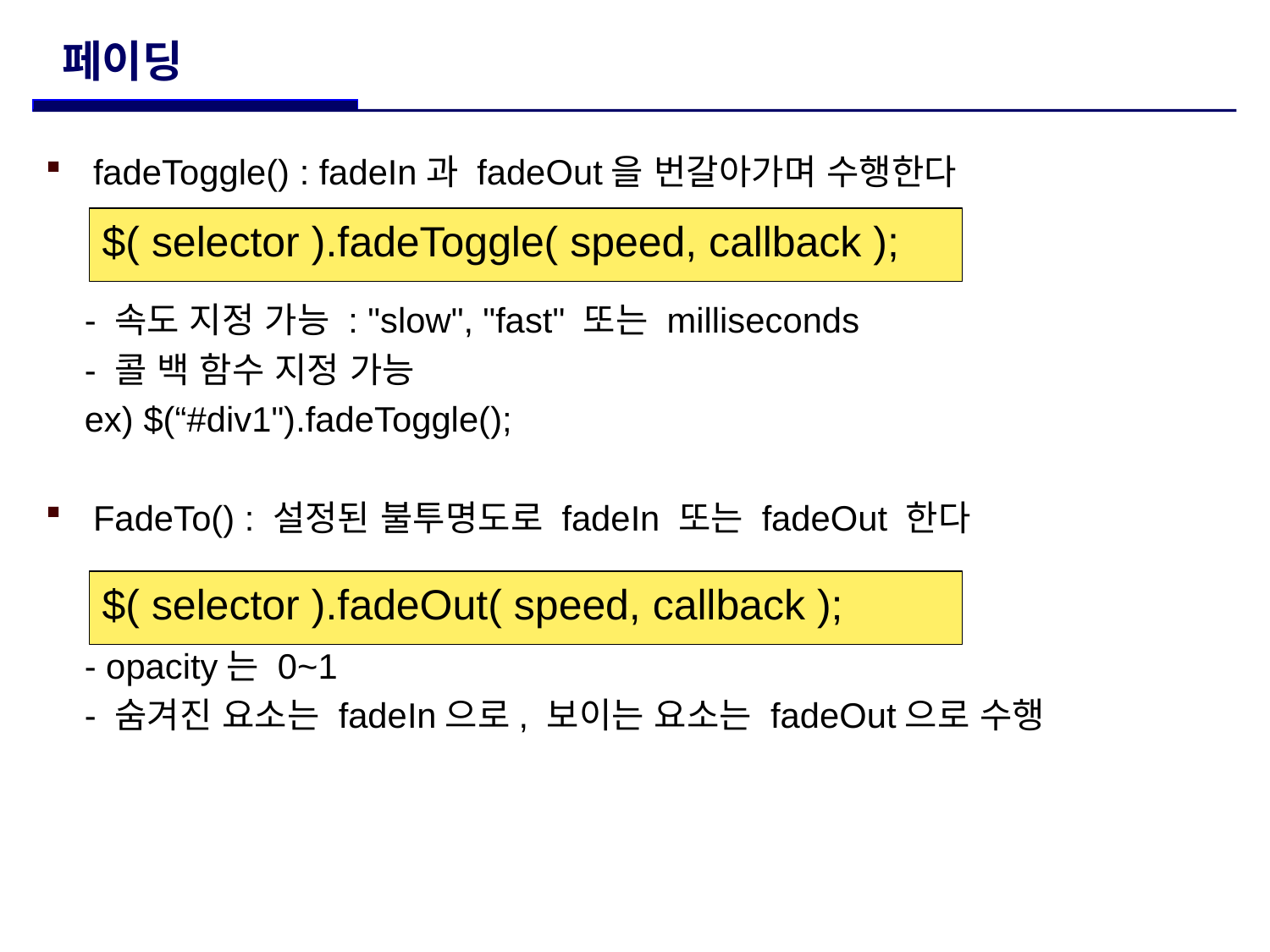

# 페이딩
fadeToggle() : fadeIn과 fadeOut을 번갈아가며 수행한다

    - 속도 지정 가능 : "slow", "fast" 또는 milliseconds
    - 콜 백 함수 지정 가능
    ex) $(“#div1").fadeToggle();

FadeTo() : 설정된 불투명도로 fadeIn 또는 fadeOut 한다

    - opacity는 0~1
    - 숨겨진 요소는 fadeIn으로, 보이는 요소는 fadeOut으로 수행
$( selector ).fadeToggle( speed, callback );
$( selector ).fadeOut( speed, callback );